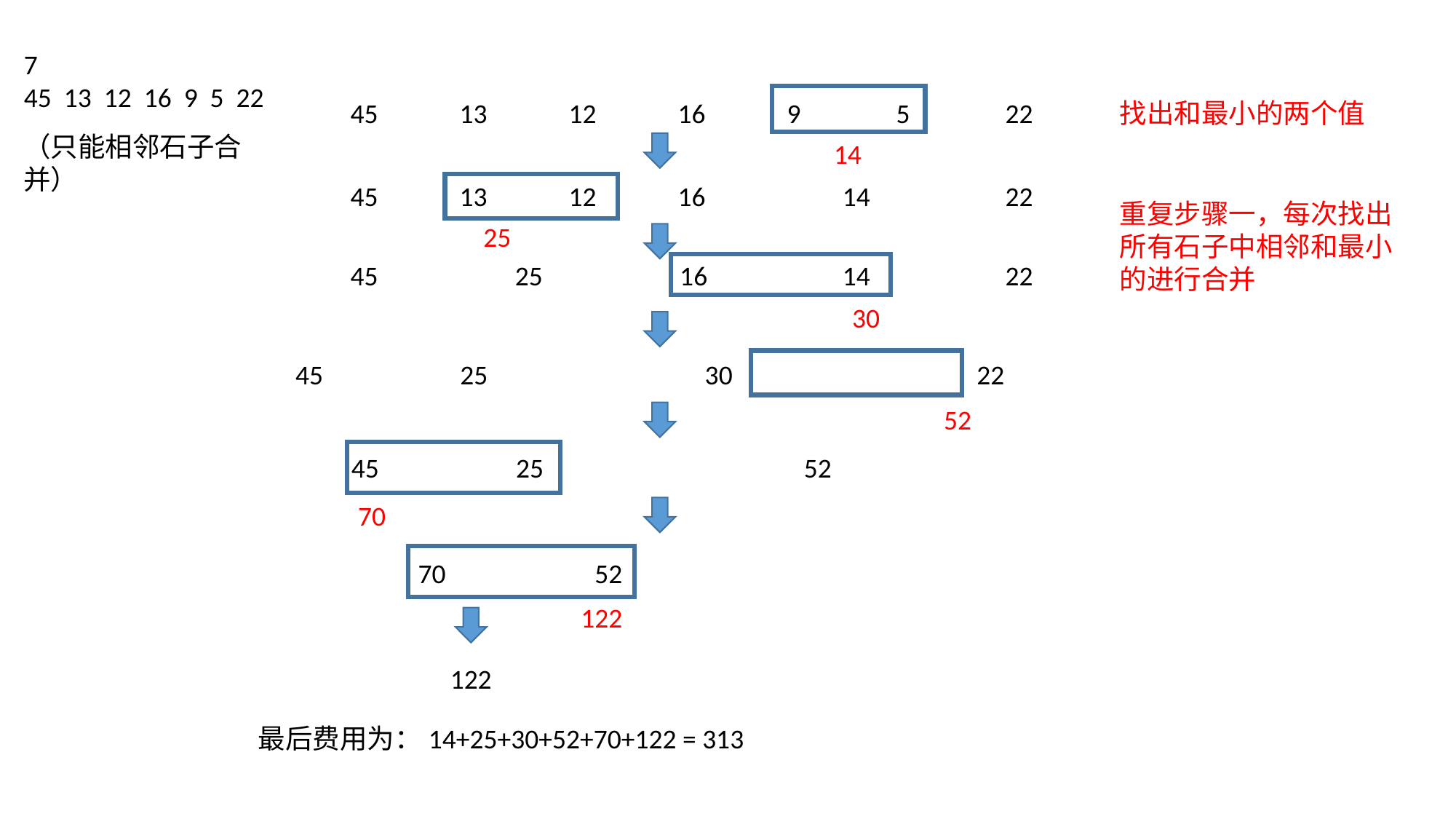

7
45  13  12  16  9  5  22

45	13	12	16	9	5	22
找出和最小的两个值
（只能相邻石子合并）
14

45	13	12	16	         14		22

重复步骤一，每次找出
所有石子中相邻和最小
的进行合并

25

45	         25	                  16	         14		22

30

45	         25	                               30	                      22
52

45	         25	                                      52
70

           70	                      52
122

122
最后费用为：14+25+30+52+70+122 = 313